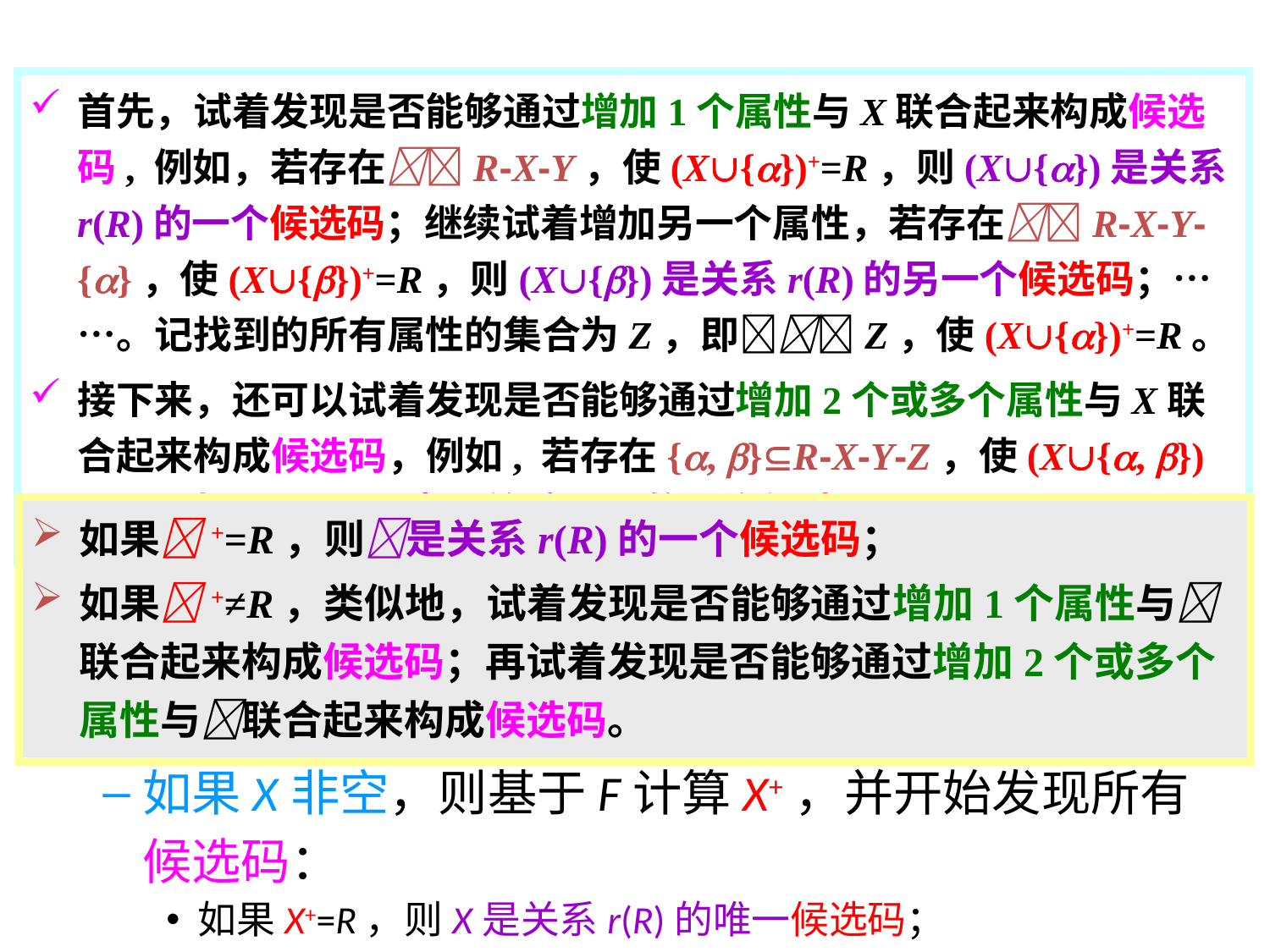

首先，试着发现是否能够通过增加1个属性与X联合起来构成候选码, 例如，若存在α∈R-X-Y，使(X∪{α})+=R，则(X∪{α})是关系r(R)的一个候选码；继续试着增加另一个属性，若存在β∈R-X-Y-{α}，使(X∪{β})+=R，则(X∪{β})是关系r(R)的另一个候选码；……。记找到的所有属性的集合为Z，即∀α∈Z，使(X∪{α})+=R。
接下来，还可以试着发现是否能够通过增加2个或多个属性与X联合起来构成候选码，例如, 若存在{α, β}⊆R-X-Y-Z，使(X∪{α, β})+=R; 则(X∪{α, β})也是关系r(R)的一个候选码；……。
# 判断属性集是否为候选码
给定关系模式r(R)及函数依赖集F，找出它的所有候选码的一般步骤如下：
找出函数依赖集F中在所有函数依赖右方都没有出现的属性集X，属性集X中的属性都一定是候选码中的属性。
找出F中在所有函数依赖右方出现但左方没有出现的属性集Y，属性集Y中的属性都不可能是候选码中的属性。
如果X非空，则基于F计算X+，并开始发现所有候选码：
如果X+=R，则X是关系r(R)的唯一候选码；
如果X+≠R，则

如果X为空，则从F中的每一个函数依赖α→u开始(先从函数依赖左边是一个属性的开始)：
如果α+=R，则α是关系r(R)的一个候选码；
如果α+≠R，类似地，试着发现是否能够通过增加1个属性与α联合起来构成候选码；再试着发现是否能够通过增加2个或多个属性与α联合起来构成候选码。